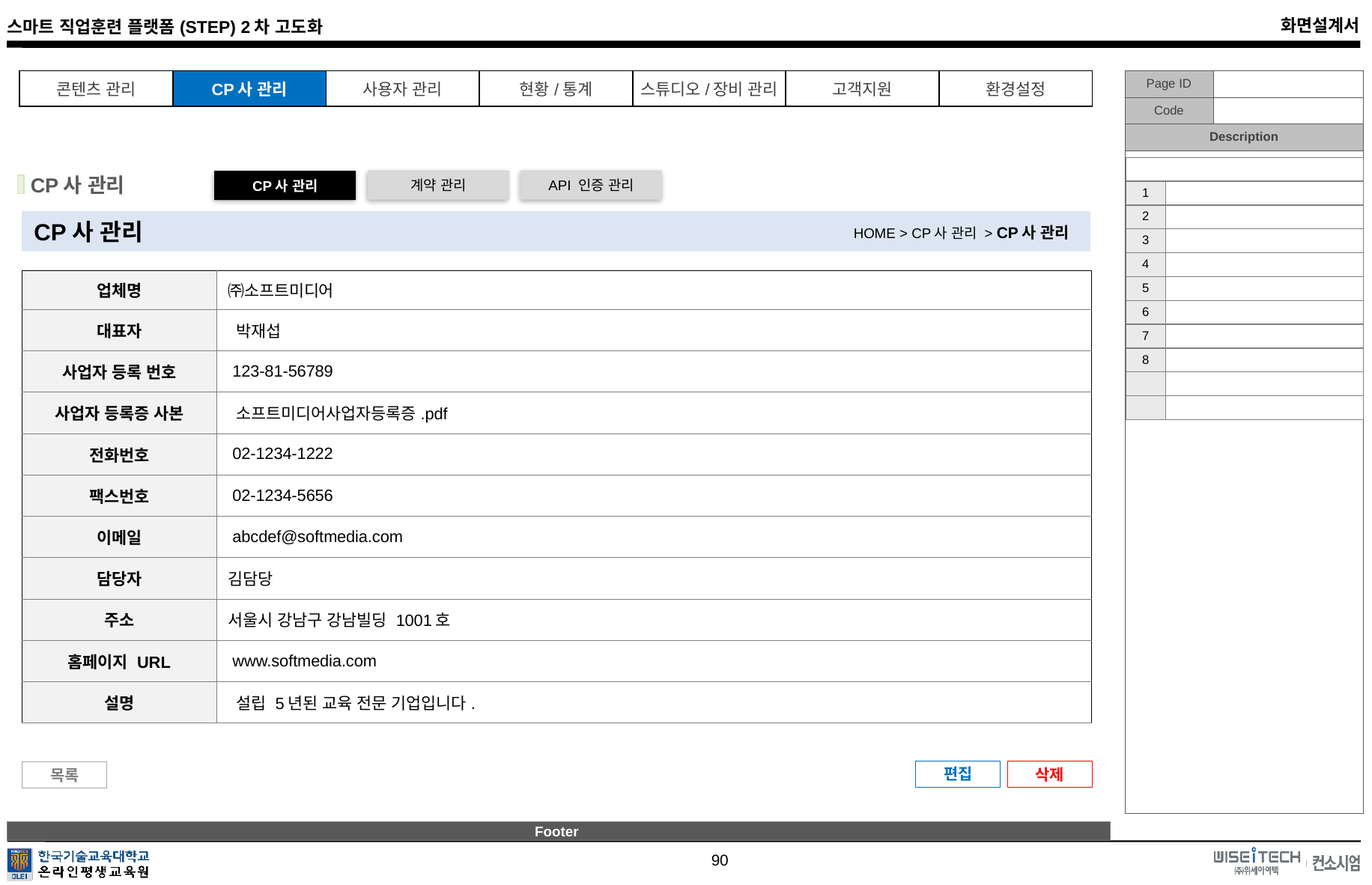

|  |  |
| --- | --- |
| 1 |  |
| 2 |  |
| 3 |  |
| 4 |  |
| 5 |  |
| 6 |  |
| 7 |  |
| 8 |  |
|  |  |
|  |  |
CP사 관리
계약 관리
API 인증 관리
CP사 관리

CP사 관리
HOME > CP사 관리 > CP사 관리
| 업체명 | ㈜소프트미디어 |
| --- | --- |
| 대표자 | 박재섭 |
| 사업자 등록 번호 | 123-81-56789 |
| 사업자 등록증 사본 | 소프트미디어사업자등록증.pdf |
| 전화번호 | 02-1234-1222 |
| 팩스번호 | 02-1234-5656 |
| 이메일 | abcdef@softmedia.com |
| 담당자 | 김담당 |
| 주소 | 서울시 강남구 강남빌딩 1001호 |
| 홈페이지 URL | www.softmedia.com |
| 설명 | 설립 5년된 교육 전문 기업입니다. |
편집
삭제
목록
Footer